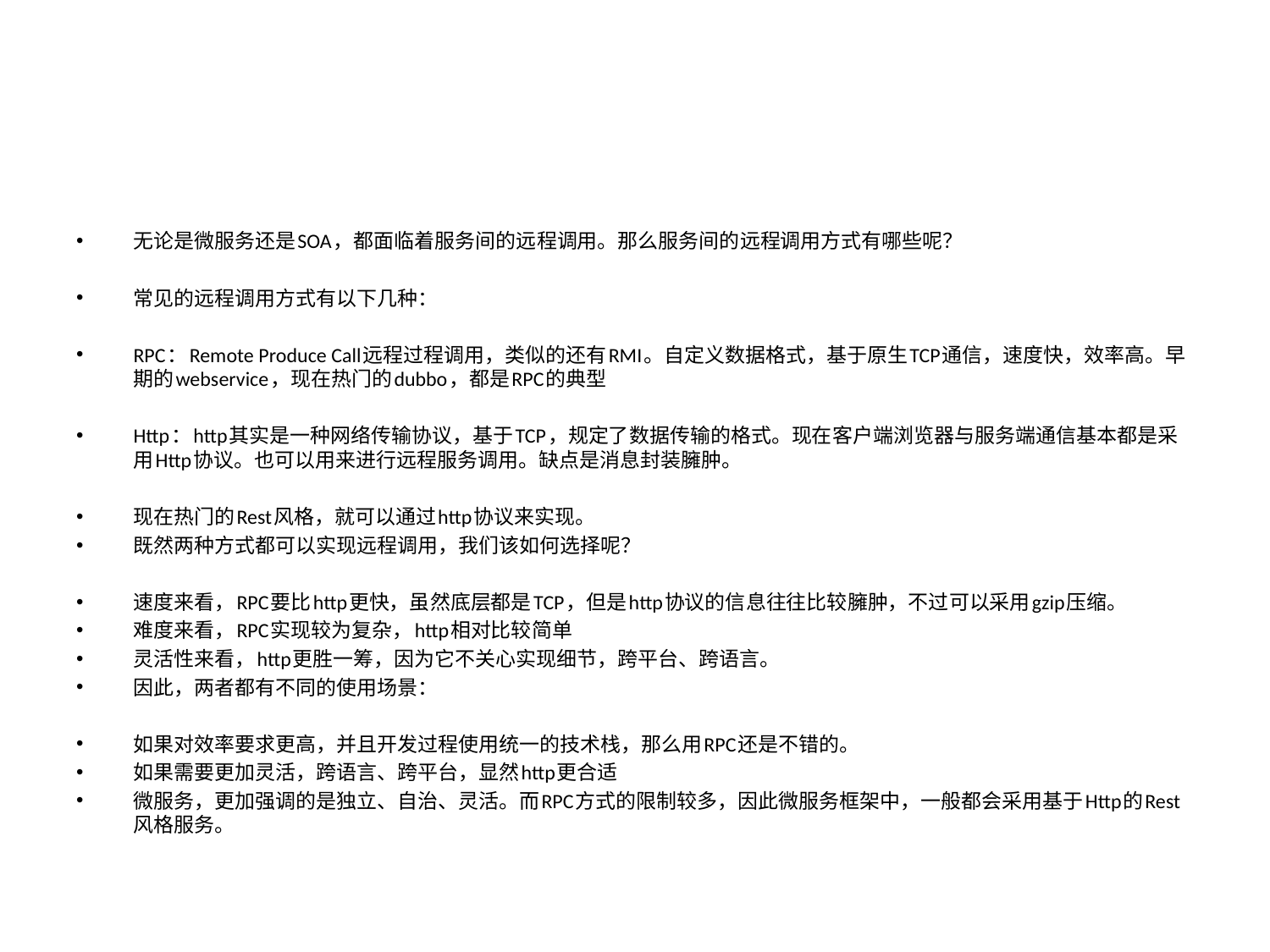

#
无论是微服务还是SOA，都面临着服务间的远程调用。那么服务间的远程调用方式有哪些呢？

常见的远程调用方式有以下几种：

RPC：Remote Produce Call远程过程调用，类似的还有RMI。自定义数据格式，基于原生TCP通信，速度快，效率高。早期的webservice，现在热门的dubbo，都是RPC的典型

Http：http其实是一种网络传输协议，基于TCP，规定了数据传输的格式。现在客户端浏览器与服务端通信基本都是采用Http协议。也可以用来进行远程服务调用。缺点是消息封装臃肿。

现在热门的Rest风格，就可以通过http协议来实现。
既然两种方式都可以实现远程调用，我们该如何选择呢？

速度来看，RPC要比http更快，虽然底层都是TCP，但是http协议的信息往往比较臃肿，不过可以采用gzip压缩。
难度来看，RPC实现较为复杂，http相对比较简单
灵活性来看，http更胜一筹，因为它不关心实现细节，跨平台、跨语言。
因此，两者都有不同的使用场景：

如果对效率要求更高，并且开发过程使用统一的技术栈，那么用RPC还是不错的。
如果需要更加灵活，跨语言、跨平台，显然http更合适
微服务，更加强调的是独立、自治、灵活。而RPC方式的限制较多，因此微服务框架中，一般都会采用基于Http的Rest风格服务。